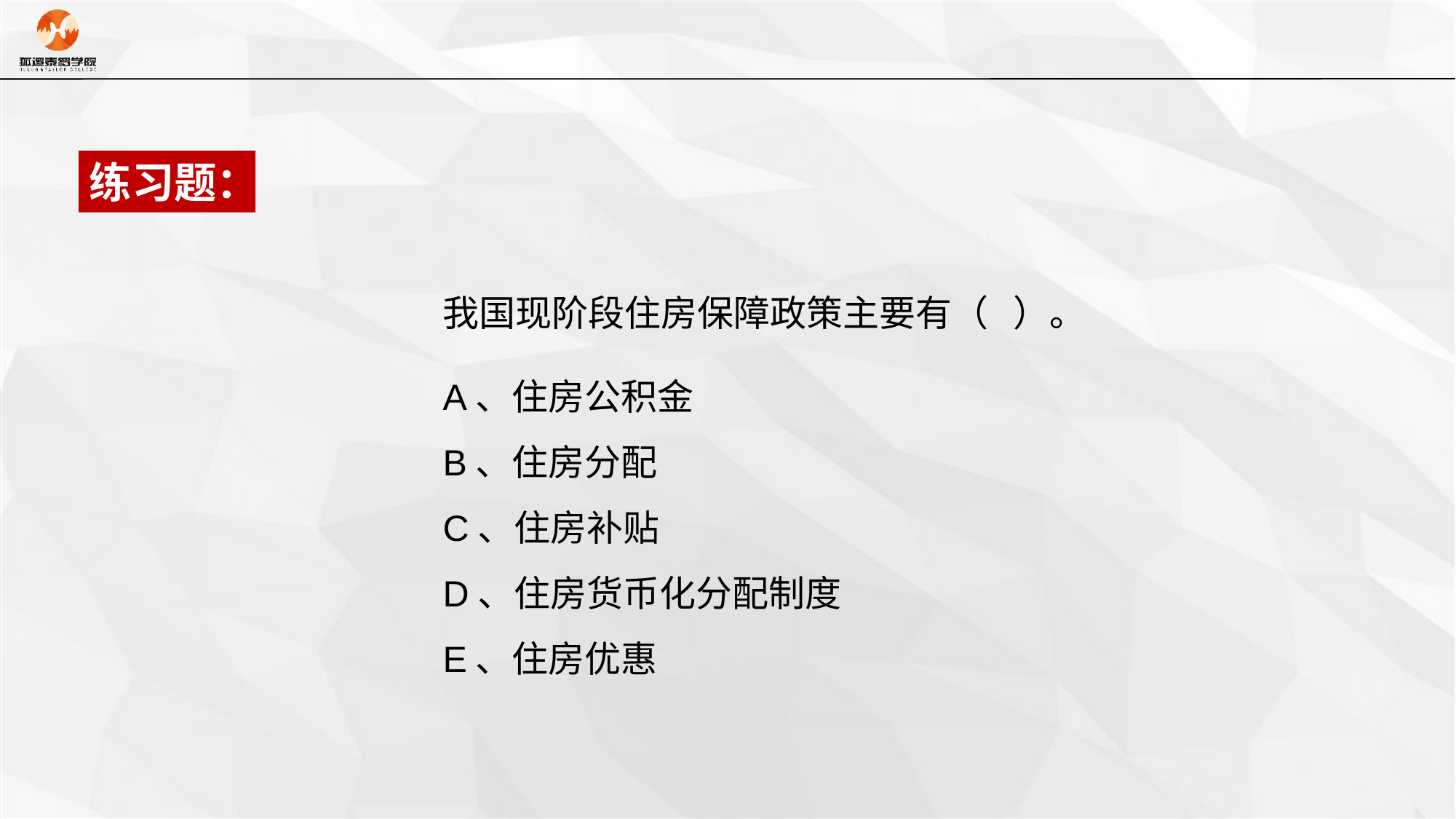

练习题：
我国现阶段住房保障政策主要有（   ）。
A、住房公积金
B、住房分配
C、住房补贴
D、住房货币化分配制度
E、住房优惠